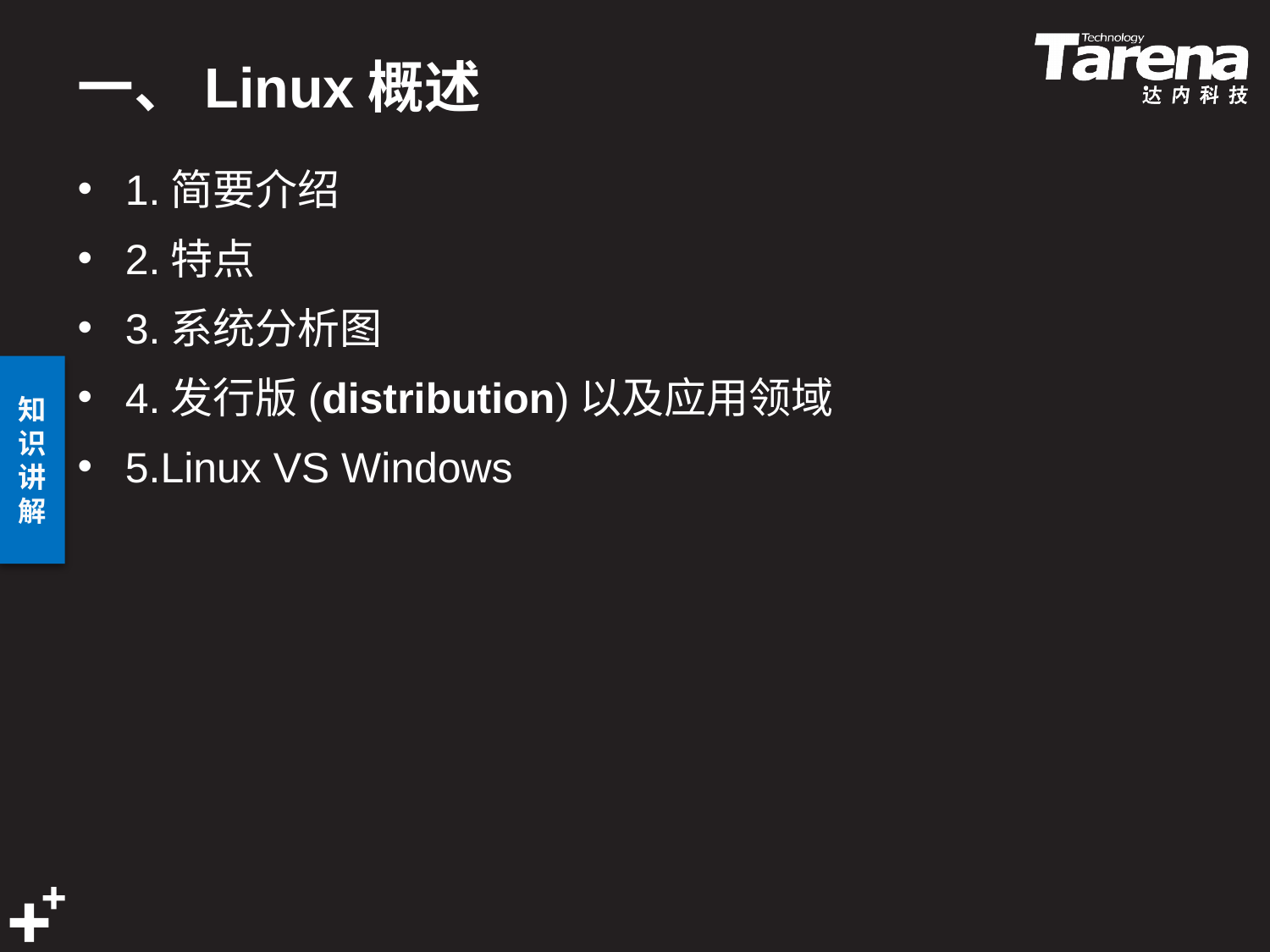

# 一、Linux概述
1.简要介绍
2.特点
3.系统分析图
4.发行版(distribution)以及应用领域
5.Linux VS Windows